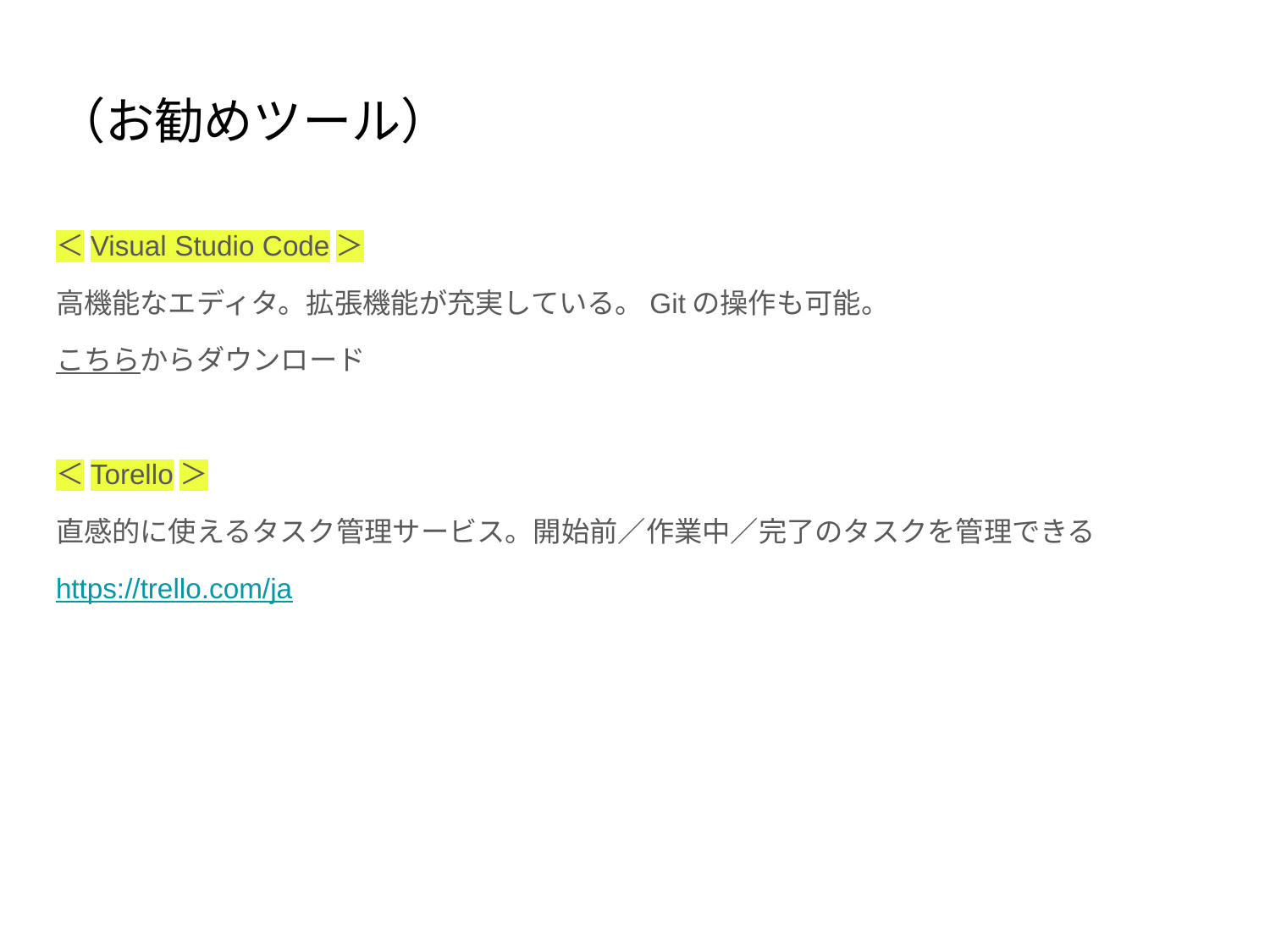

# （お勧めツール）
＜Visual Studio Code＞
高機能なエディタ。拡張機能が充実している。Gitの操作も可能。
こちらからダウンロード

＜Torello＞
直感的に使えるタスク管理サービス。開始前／作業中／完了のタスクを管理できる
https://trello.com/ja